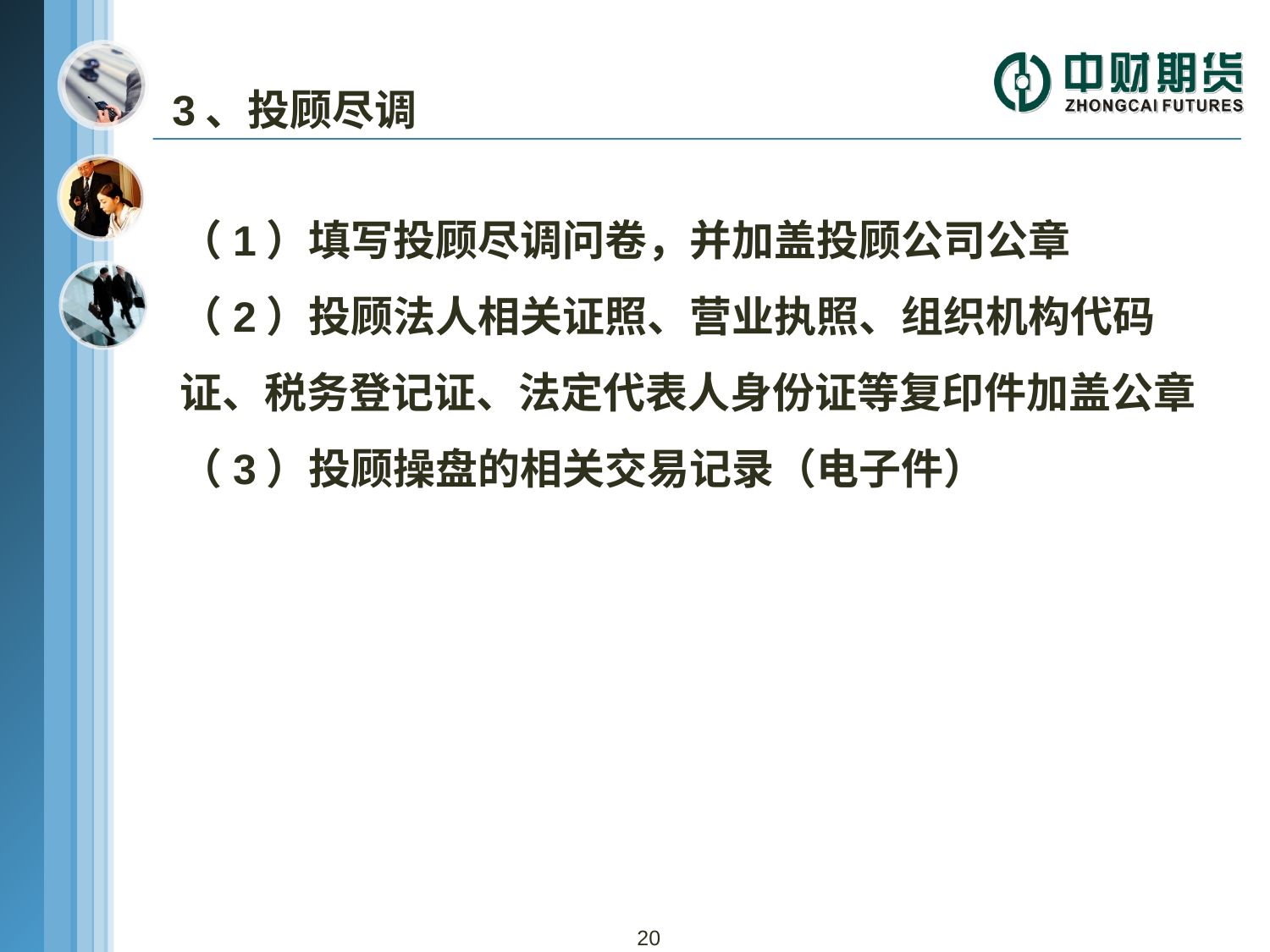

3、投顾尽调
（1）填写投顾尽调问卷，并加盖投顾公司公章
（2）投顾法人相关证照、营业执照、组织机构代码证、税务登记证、法定代表人身份证等复印件加盖公章
（3）投顾操盘的相关交易记录（电子件）
20